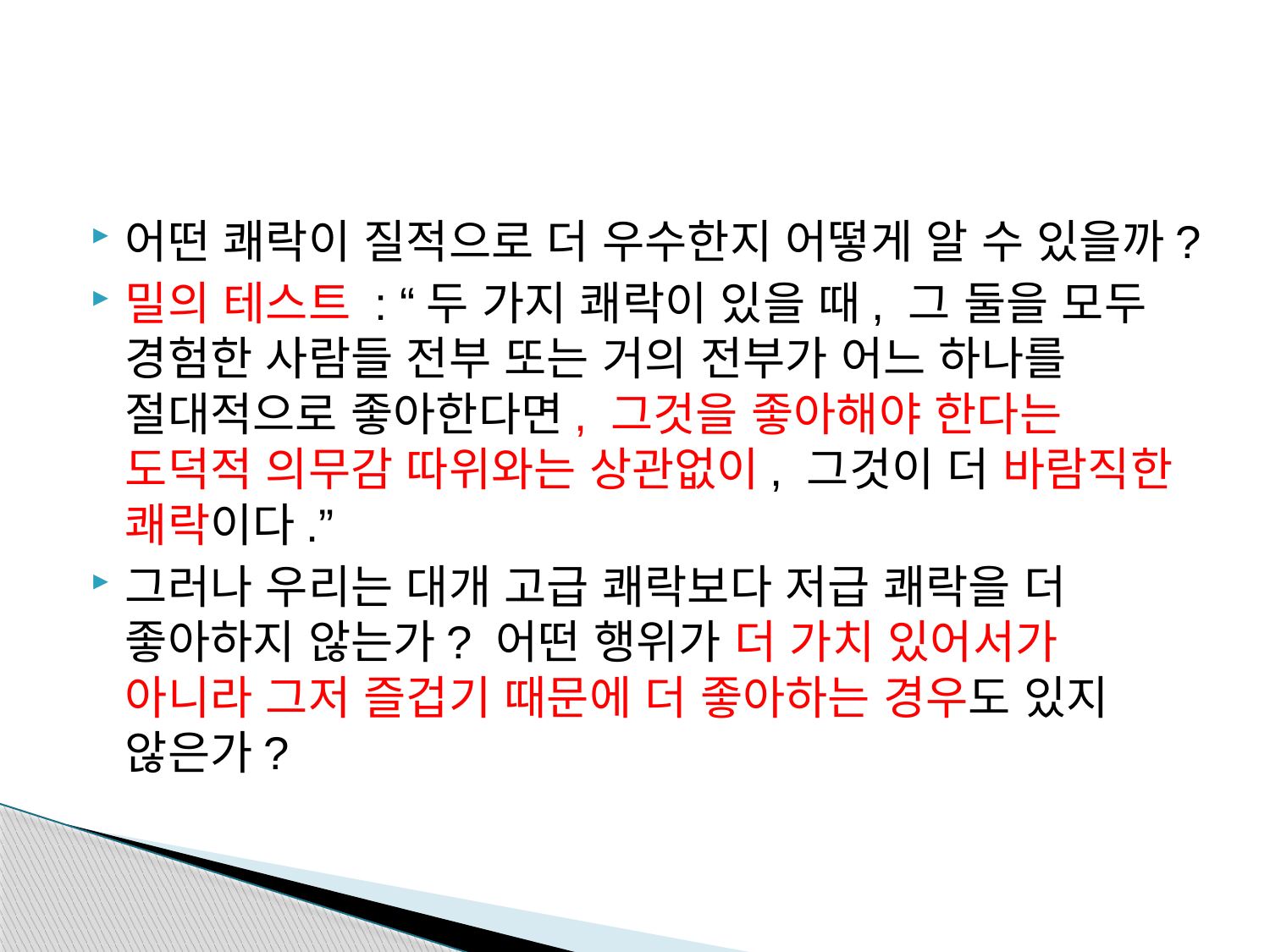

#
어떤 쾌락이 질적으로 더 우수한지 어떻게 알 수 있을까?
밀의 테스트 : “두 가지 쾌락이 있을 때, 그 둘을 모두 경험한 사람들 전부 또는 거의 전부가 어느 하나를 절대적으로 좋아한다면, 그것을 좋아해야 한다는 도덕적 의무감 따위와는 상관없이, 그것이 더 바람직한 쾌락이다.”
그러나 우리는 대개 고급 쾌락보다 저급 쾌락을 더 좋아하지 않는가? 어떤 행위가 더 가치 있어서가 아니라 그저 즐겁기 때문에 더 좋아하는 경우도 있지 않은가?